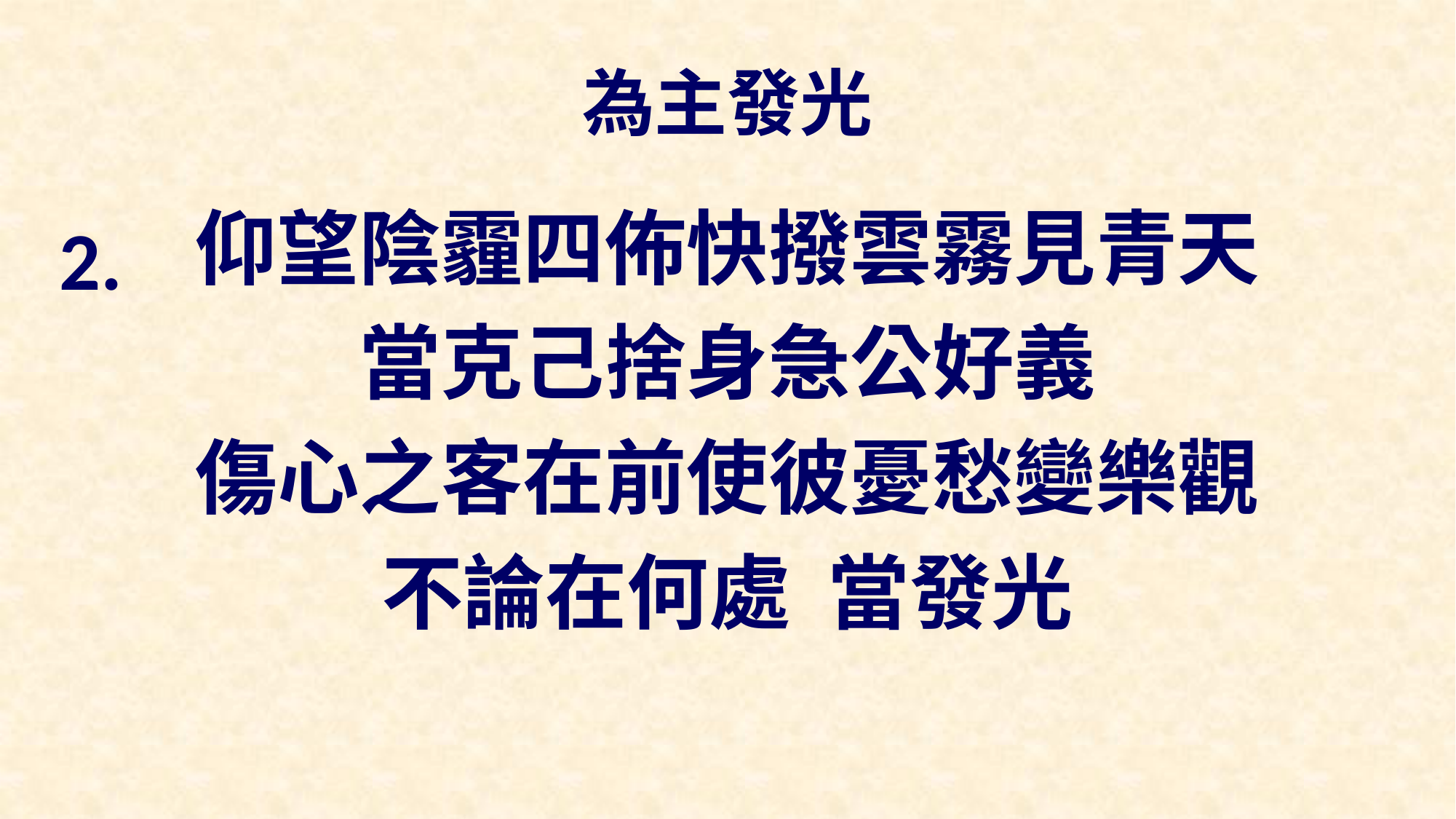

# 為主發光
仰望陰霾四佈快撥雲霧見青天
當克己捨身急公好義
傷心之客在前使彼憂愁變樂觀
不論在何處  當發光
2.